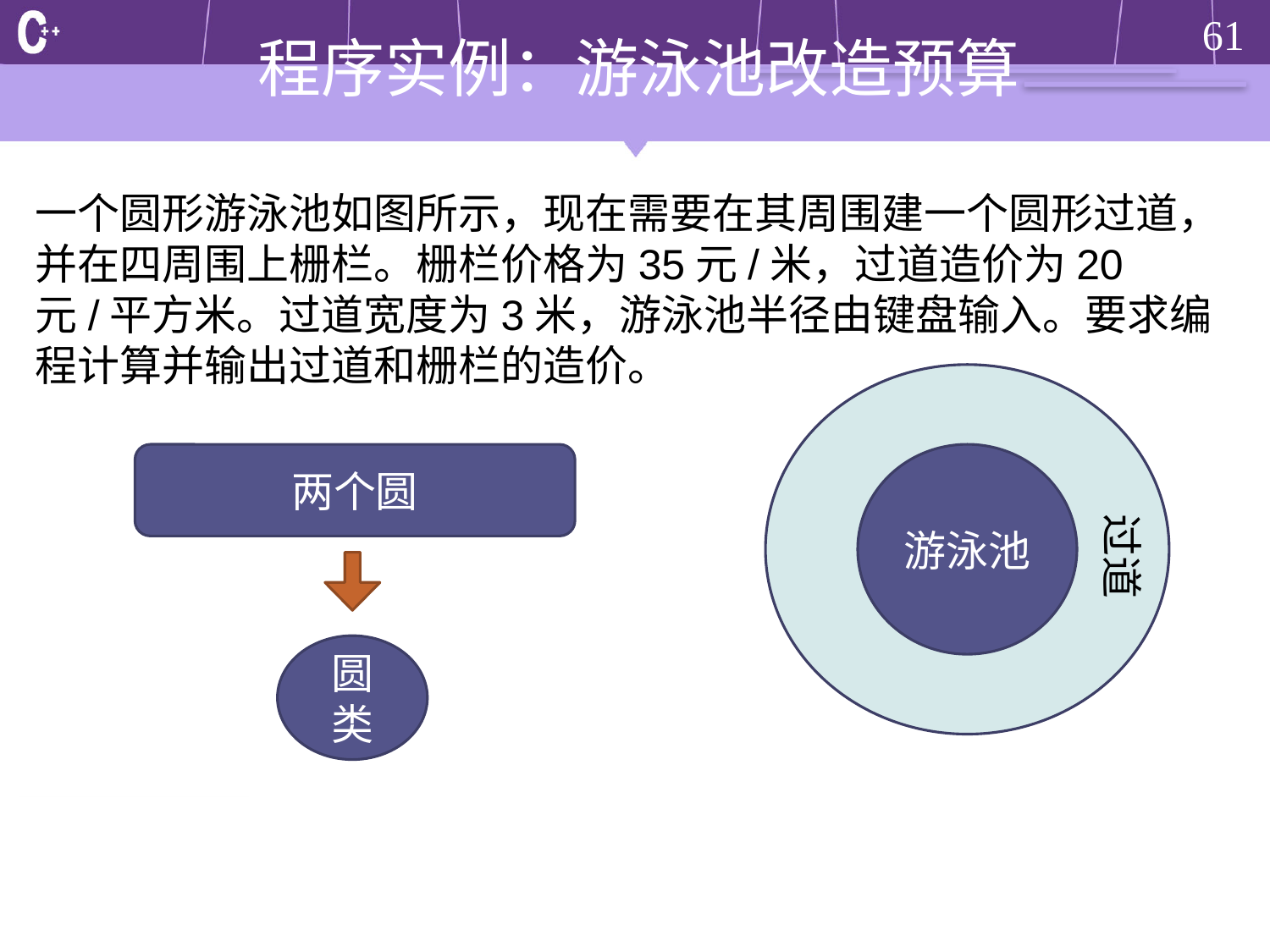

# 程序实例：游泳池改造预算

一个圆形游泳池如图所示，现在需要在其周围建一个圆形过道，并在四周围上栅栏。栅栏价格为35元/米，过道造价为20元/平方米。过道宽度为3米，游泳池半径由键盘输入。要求编程计算并输出过道和栅栏的造价。
游泳池
两个圆
游泳池
过道

圆类